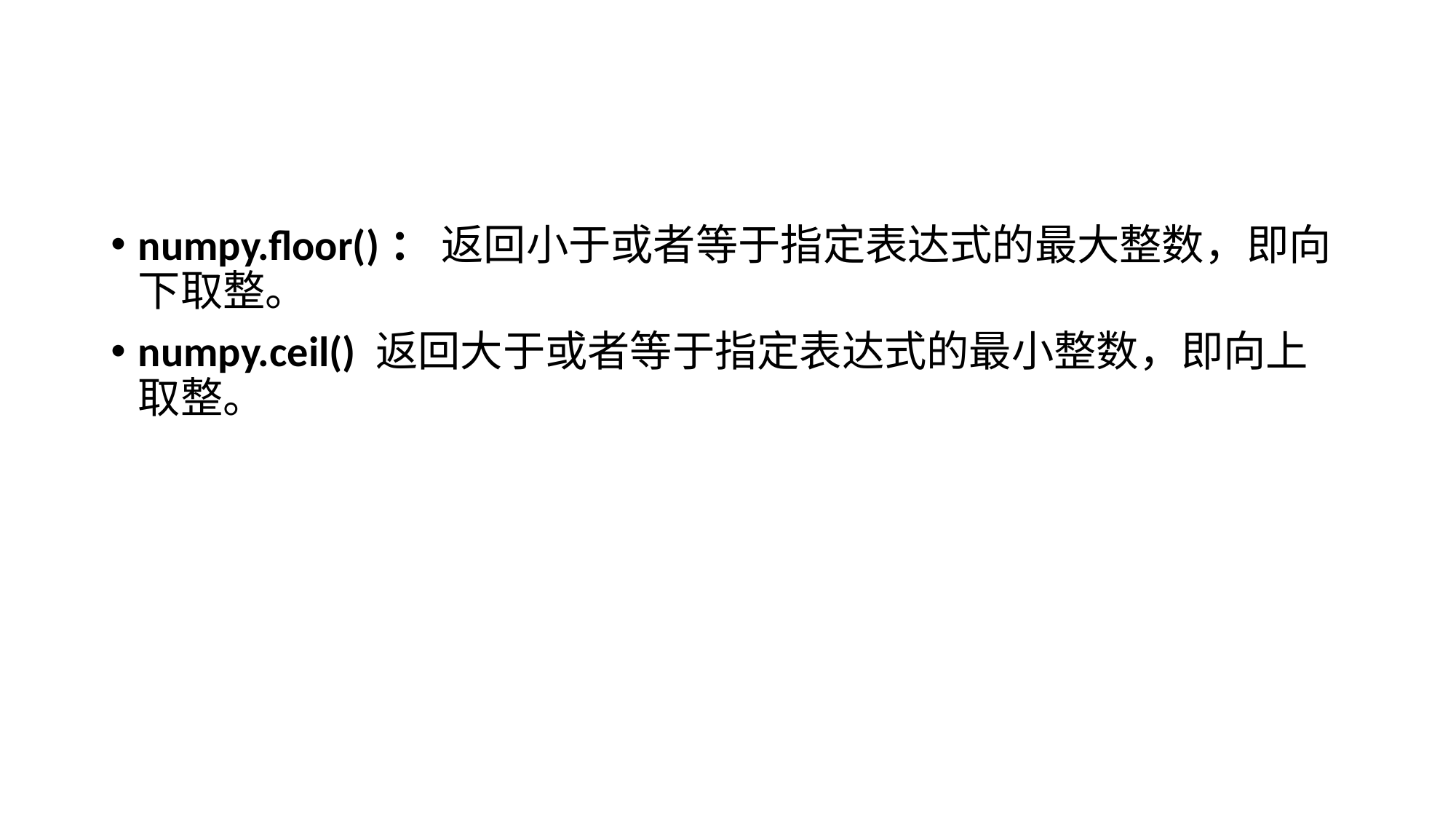

#
numpy.floor()： 返回小于或者等于指定表达式的最大整数，即向下取整。
numpy.ceil() 返回大于或者等于指定表达式的最小整数，即向上取整。